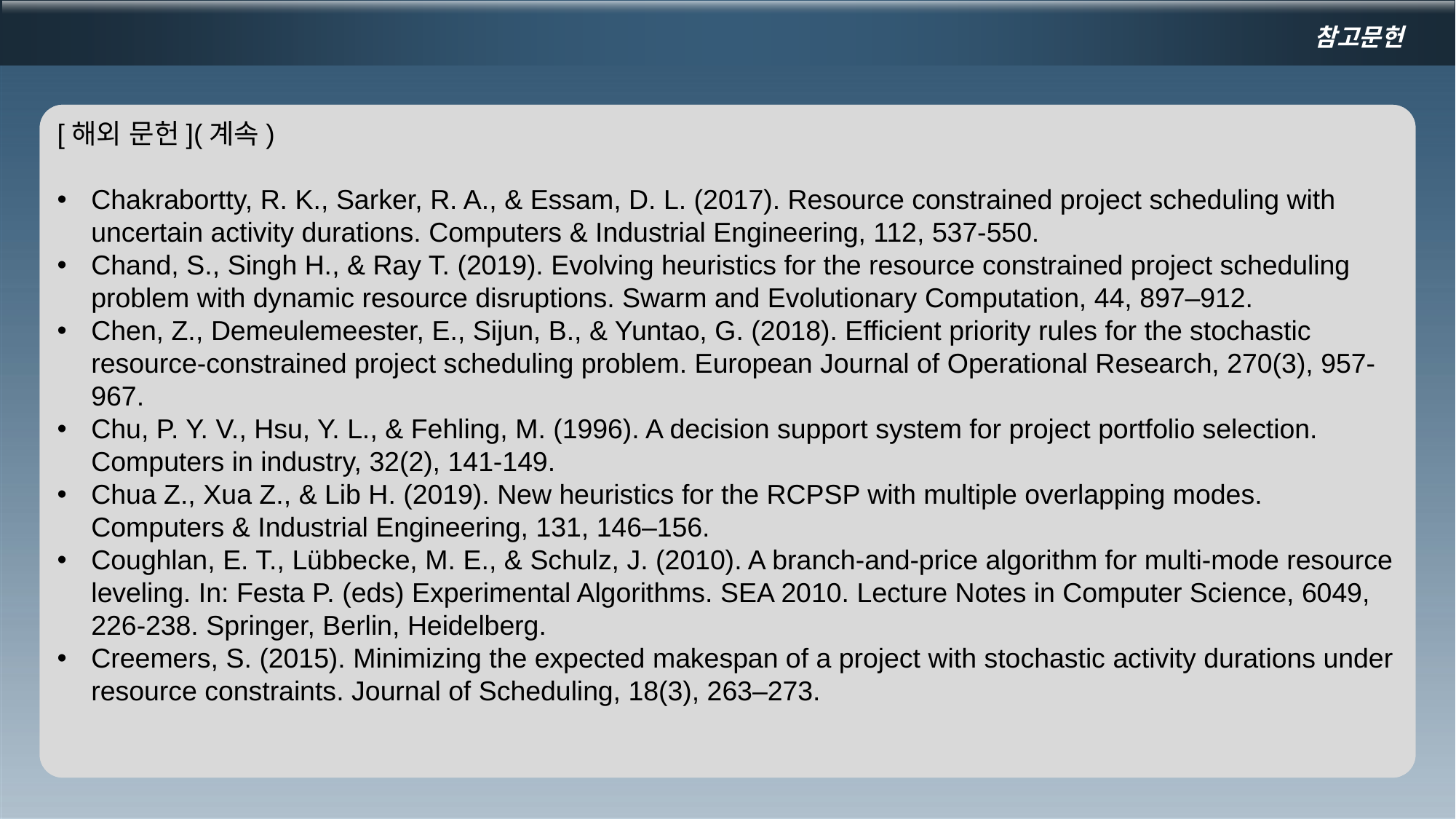

참고문헌
[해외 문헌](계속)

Chakrabortty, R. K., Sarker, R. A., & Essam, D. L. (2017). Resource constrained project scheduling with uncertain activity durations. Computers & Industrial Engineering, 112, 537-550.
Chand, S., Singh H., & Ray T. (2019). Evolving heuristics for the resource constrained project scheduling problem with dynamic resource disruptions. Swarm and Evolutionary Computation, 44, 897–912.
Chen, Z., Demeulemeester, E., Sijun, B., & Yuntao, G. (2018). Efficient priority rules for the stochastic resource-constrained project scheduling problem. European Journal of Operational Research, 270(3), 957-967.
Chu, P. Y. V., Hsu, Y. L., & Fehling, M. (1996). A decision support system for project portfolio selection. Computers in industry, 32(2), 141-149.
Chua Z., Xua Z., & Lib H. (2019). New heuristics for the RCPSP with multiple overlapping modes. Computers & Industrial Engineering, 131, 146–156.
Coughlan, E. T., Lübbecke, M. E., & Schulz, J. (2010). A branch-and-price algorithm for multi-mode resource leveling. In: Festa P. (eds) Experimental Algorithms. SEA 2010. Lecture Notes in Computer Science, 6049, 226-238. Springer, Berlin, Heidelberg.
Creemers, S. (2015). Minimizing the expected makespan of a project with stochastic activity durations under resource constraints. Journal of Scheduling, 18(3), 263–273.